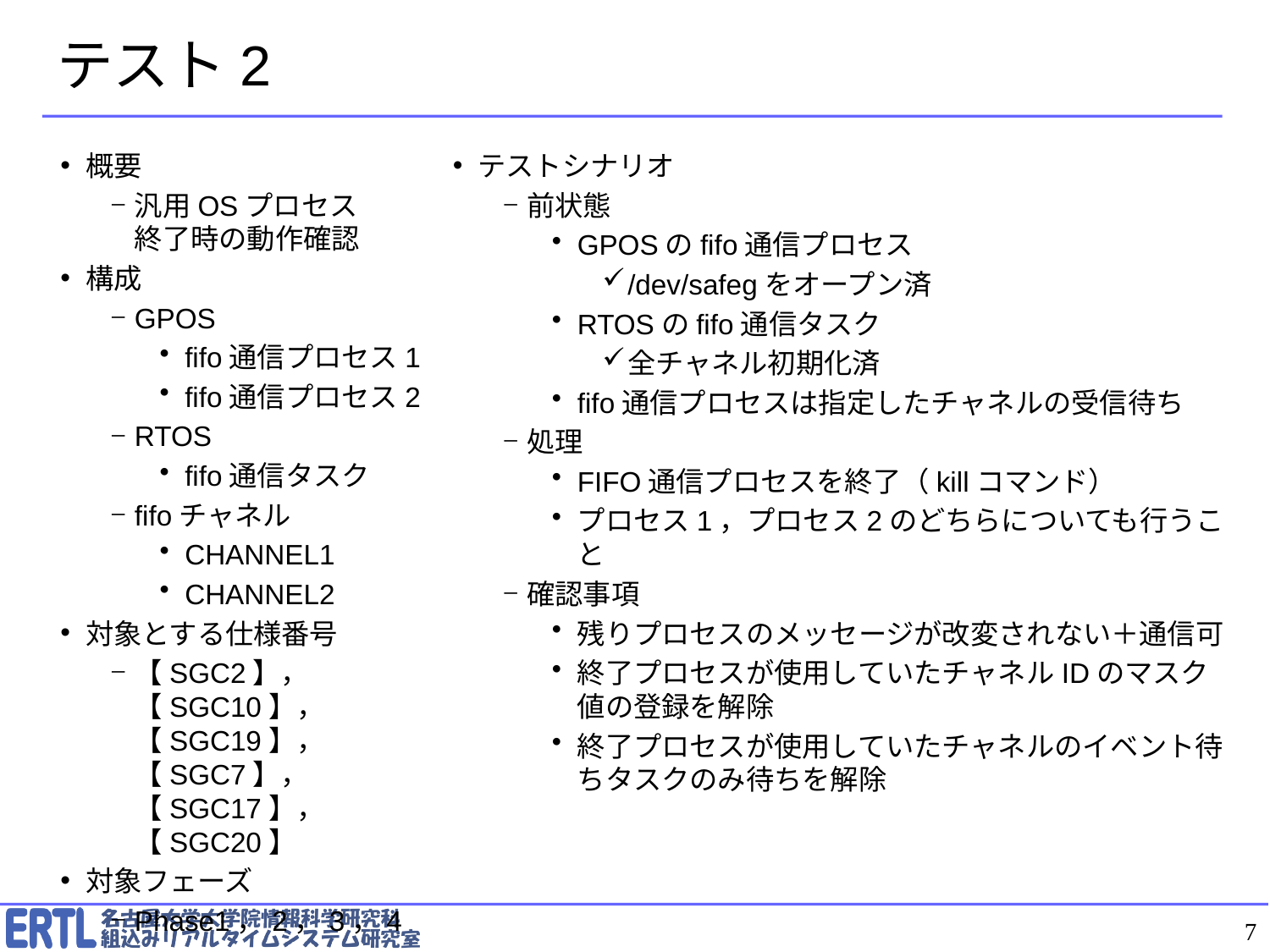

# テスト2
概要
汎用OSプロセス
終了時の動作確認
構成
GPOS
fifo通信プロセス1
fifo通信プロセス2
RTOS
fifo通信タスク
fifoチャネル
CHANNEL1
CHANNEL2
対象とする仕様番号
【SGC2】，【SGC10】，【SGC19】，【SGC7】，【SGC17】，【SGC20】
対象フェーズ
Phase1，2，3，4
テストシナリオ
前状態
GPOSのfifo通信プロセス
/dev/safegをオープン済
RTOSのfifo通信タスク
全チャネル初期化済
fifo通信プロセスは指定したチャネルの受信待ち
処理
FIFO通信プロセスを終了（killコマンド）
プロセス1，プロセス2のどちらについても行うこと
確認事項
残りプロセスのメッセージが改変されない＋通信可
終了プロセスが使用していたチャネルIDのマスク値の登録を解除
終了プロセスが使用していたチャネルのイベント待ちタスクのみ待ちを解除
7